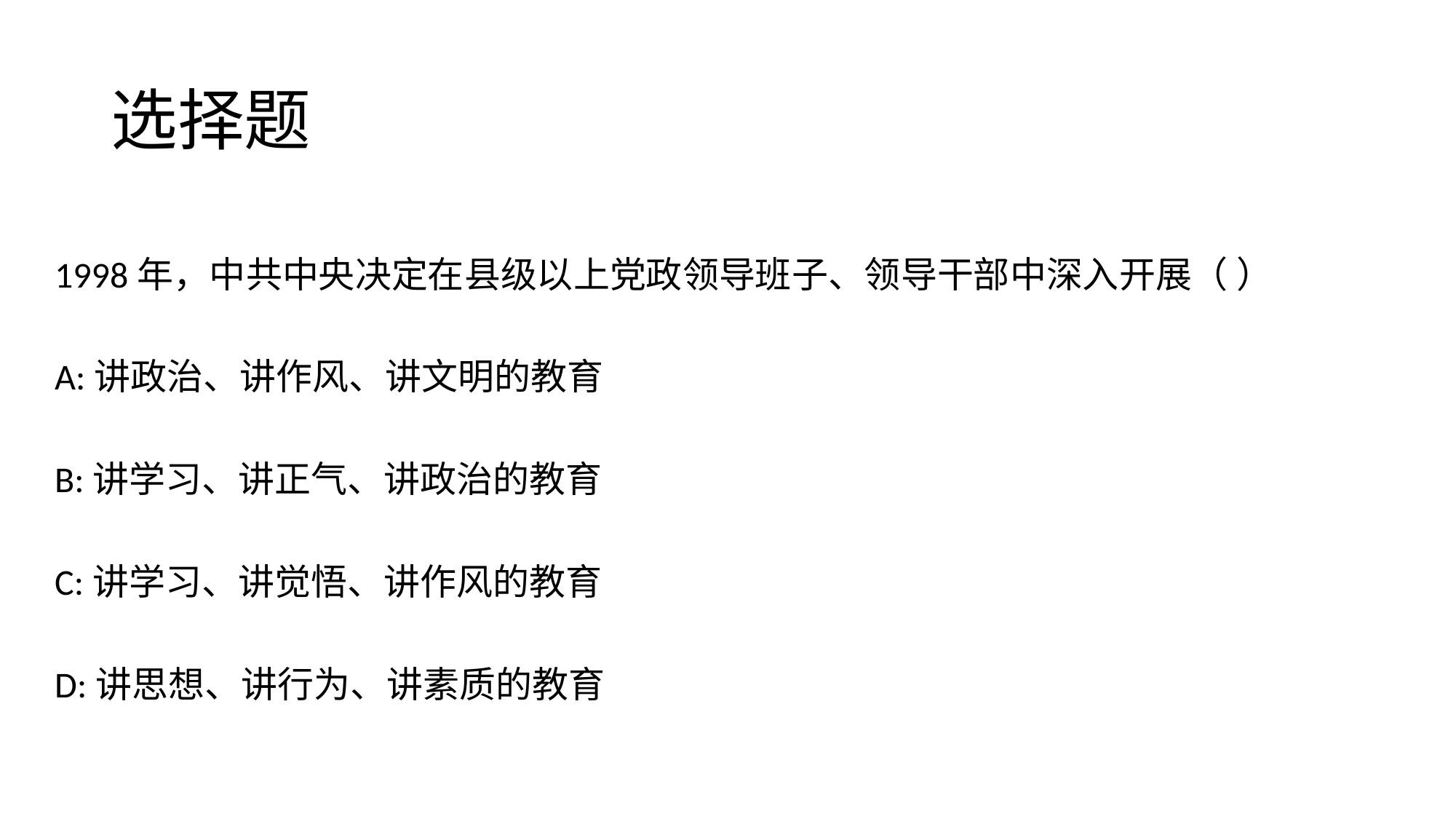

# 选择题
1998年，中共中央决定在县级以上党政领导班子、领导干部中深入开展（ ）
A:讲政治、讲作风、讲文明的教育
B:讲学习、讲正气、讲政治的教育
C:讲学习、讲觉悟、讲作风的教育
D:讲思想、讲行为、讲素质的教育